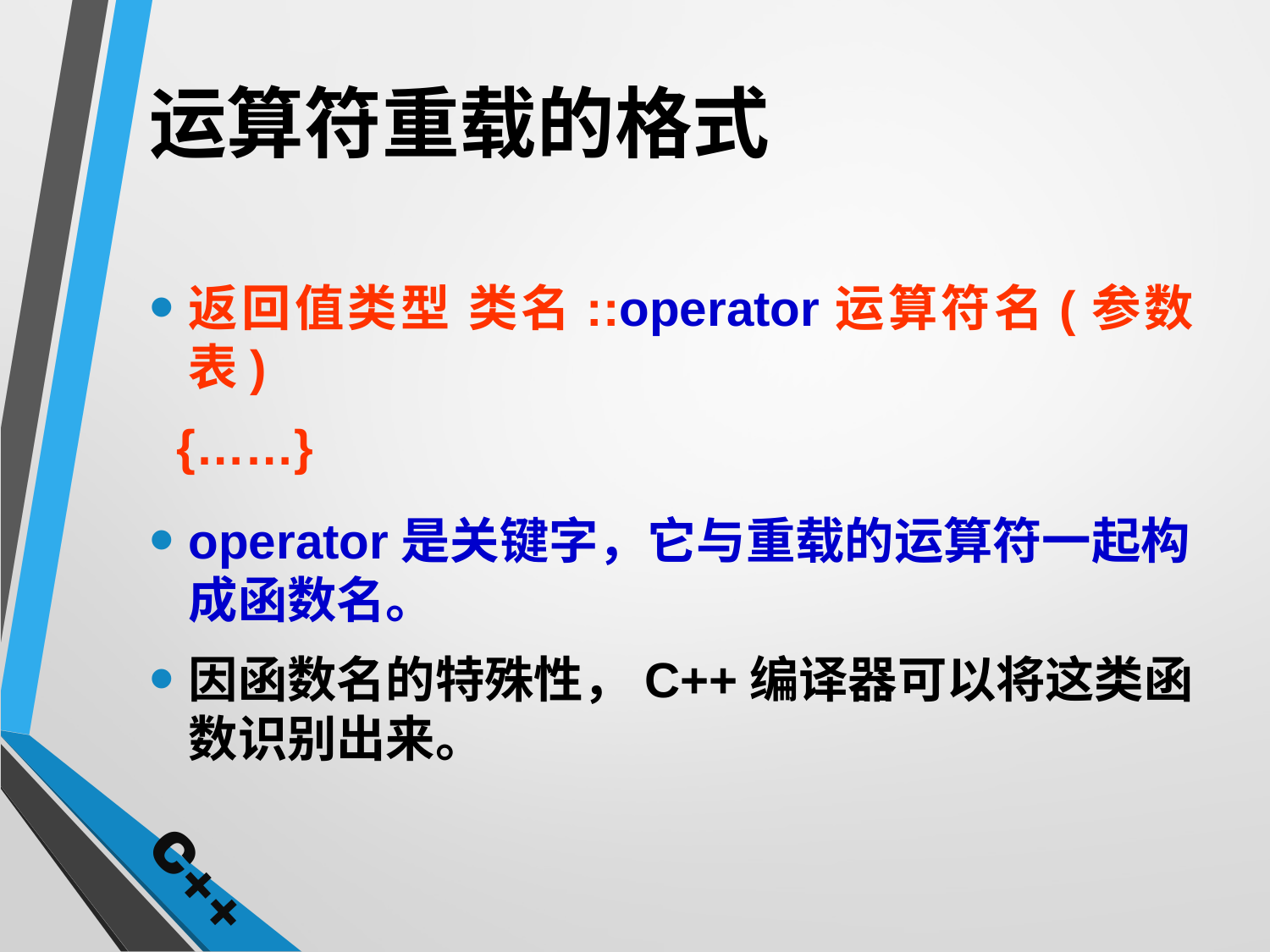

# 运算符重载的格式
返回值类型 类名::operator运算符名(参数表)
  {……}
operator是关键字，它与重载的运算符一起构成函数名。
因函数名的特殊性，C++编译器可以将这类函数识别出来。